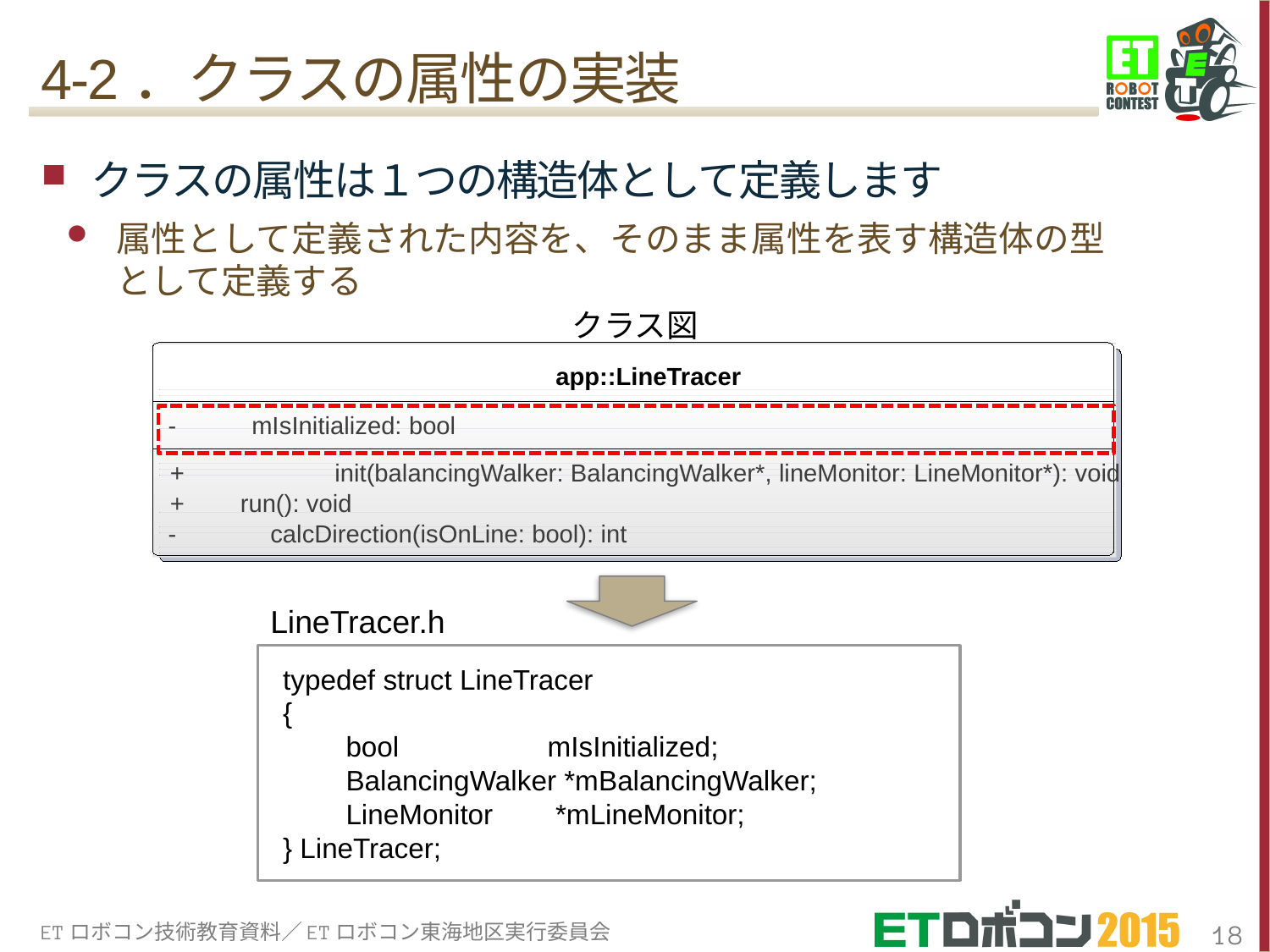

# 4-2．クラスの属性の実装
クラスの属性は１つの構造体として定義します
属性として定義された内容を、そのまま属性を表す構造体の型として定義する

クラス図

app::LineTracer

-
mIsInitialized: bool

+
init(balancingWalker: BalancingWalker*, lineMonitor: LineMonitor*): void

+
run(): void

-
calcDirection(isOnLine: bool): int

LineTracer.h
typedef struct LineTracer
{
　　bool                   mIsInitialized;
　　BalancingWalker *mBalancingWalker;
　　LineMonitor        *mLineMonitor;
} LineTracer;
ETロボコン技術教育資料／ETロボコン東海地区実行委員会
18